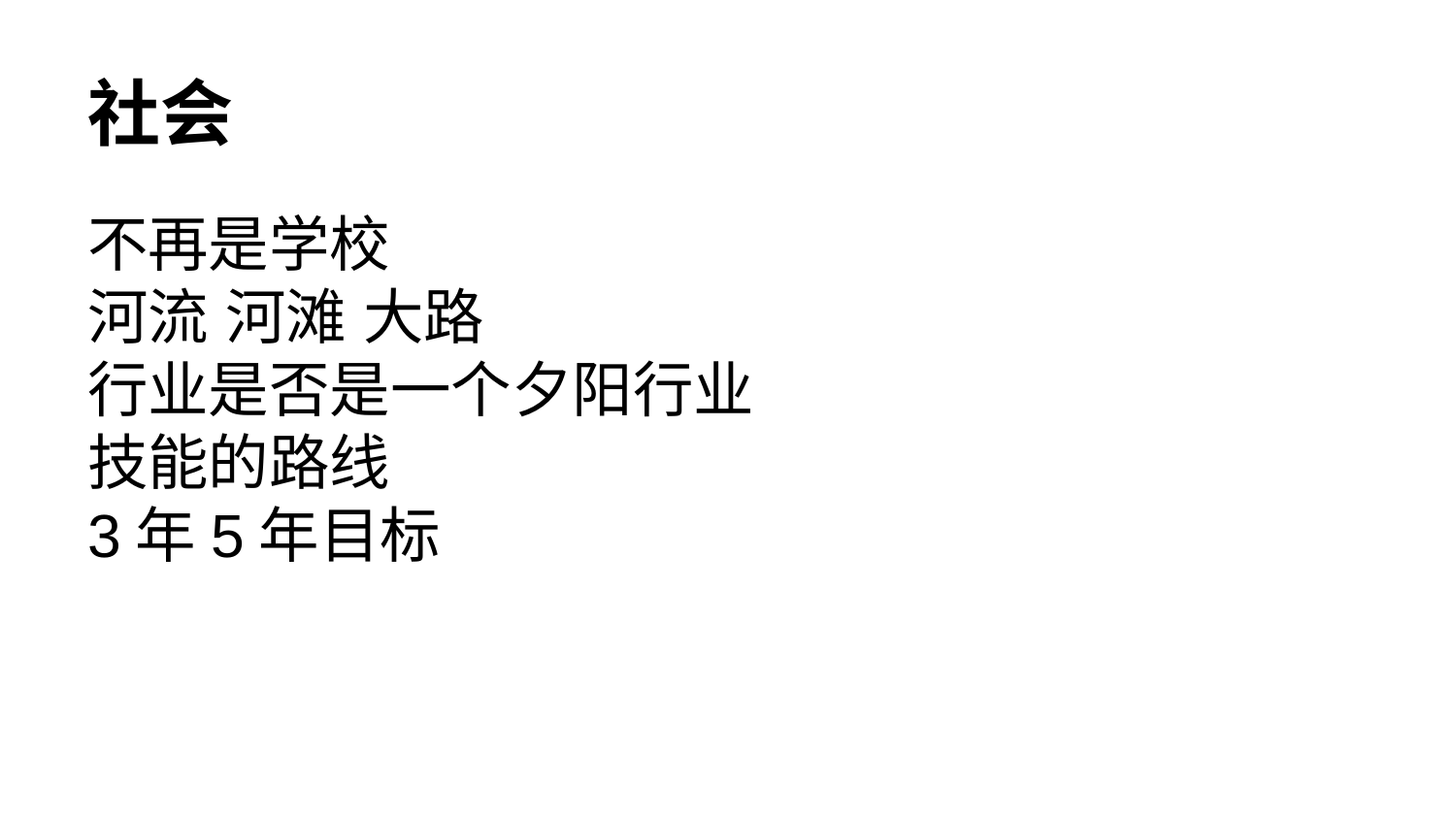

# 社会
不再是学校
河流 河滩 大路
行业是否是一个夕阳行业
技能的路线
3年5年目标